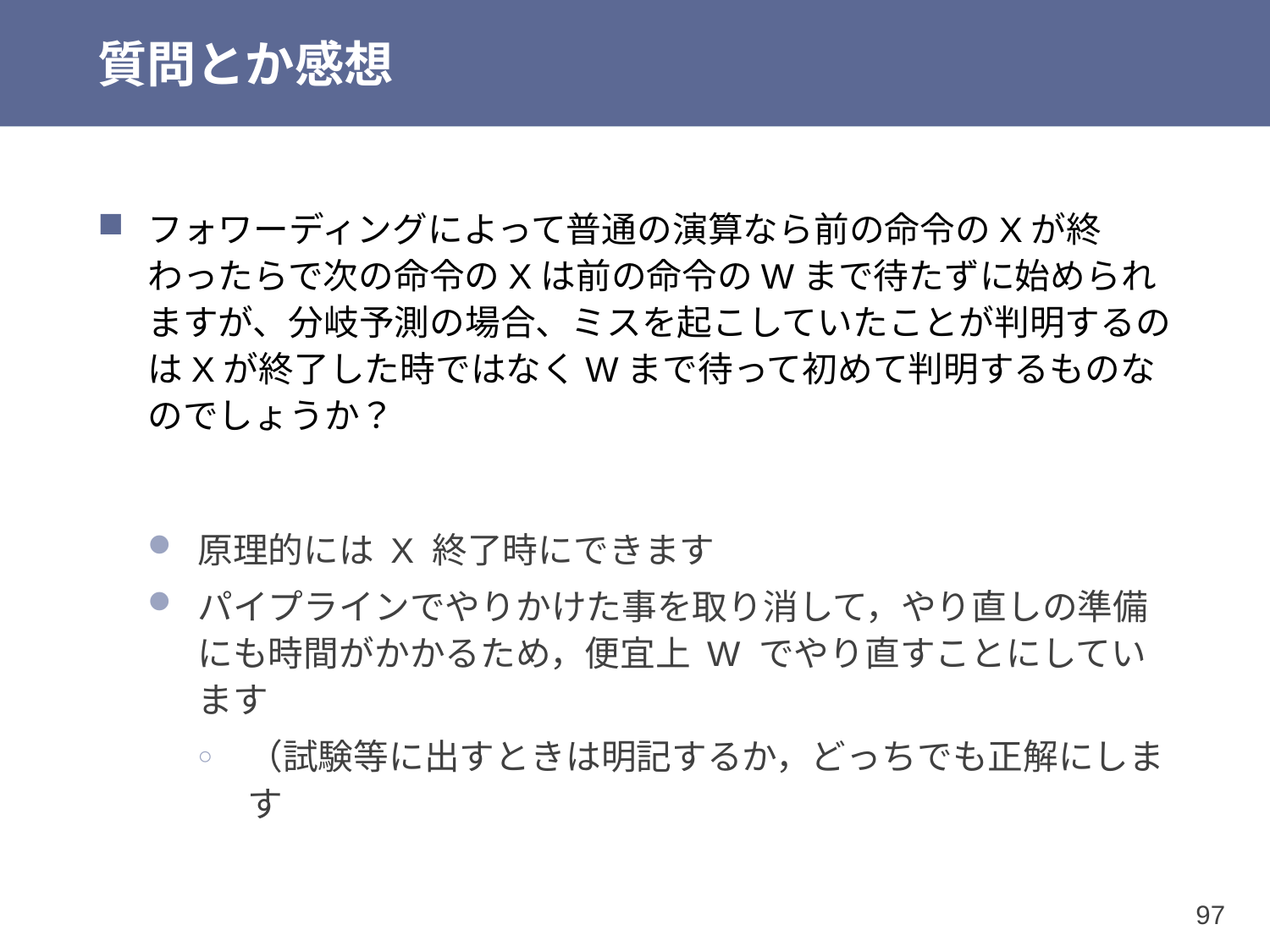

# 質問とか感想
フォワーディングによって普通の演算なら前の命令のXが終わったらで次の命令のXは前の命令のWまで待たずに始められますが、分岐予測の場合、ミスを起こしていたことが判明するのはXが終了した時ではなくWまで待って初めて判明するものなのでしょうか？

原理的には X 終了時にできます
パイプラインでやりかけた事を取り消して，やり直しの準備にも時間がかかるため，便宜上 W でやり直すことにしています
（試験等に出すときは明記するか，どっちでも正解にします